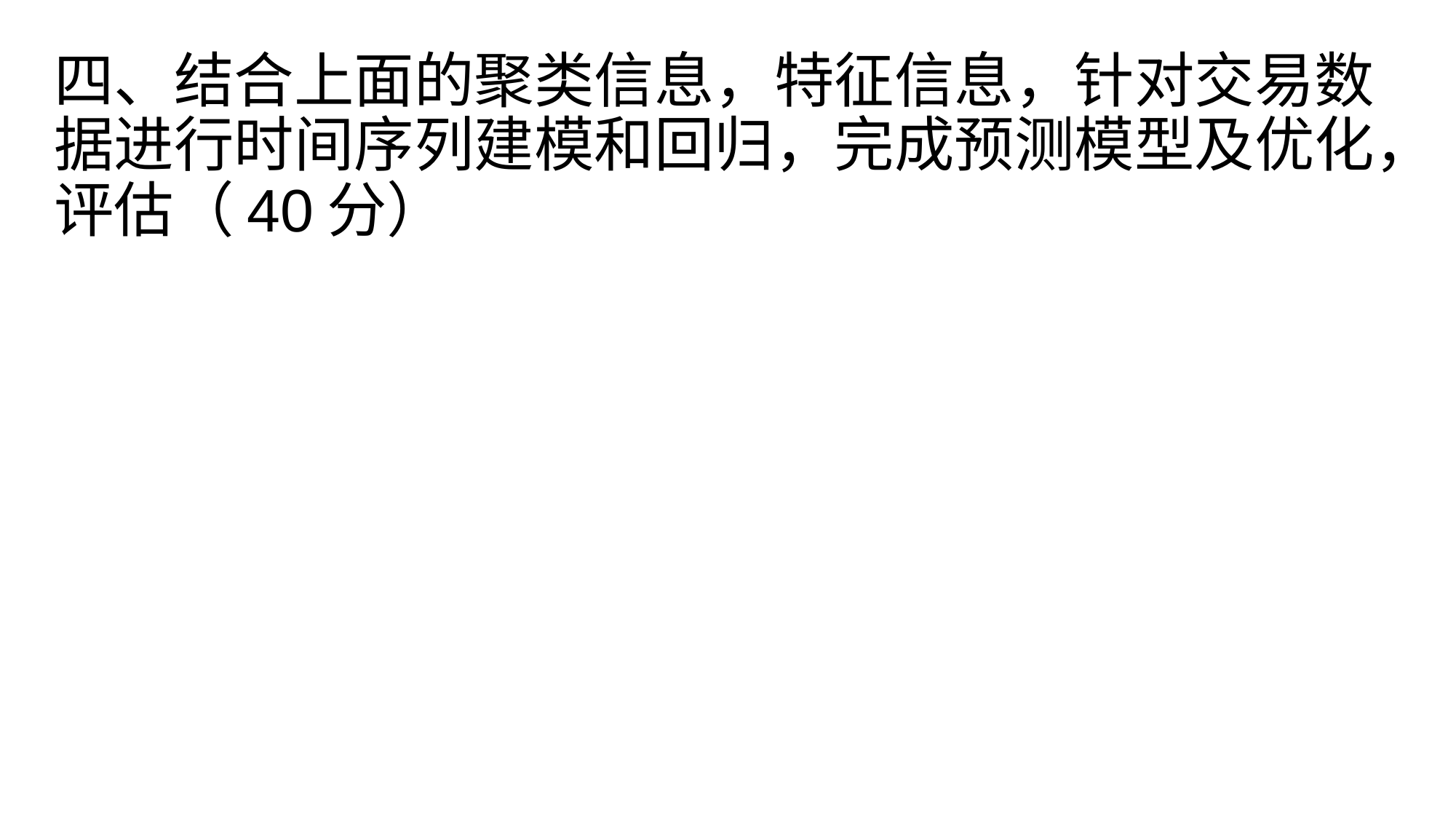

# 四、结合上面的聚类信息，特征信息，针对交易数据进行时间序列建模和回归，完成预测模型及优化，评估（40分）